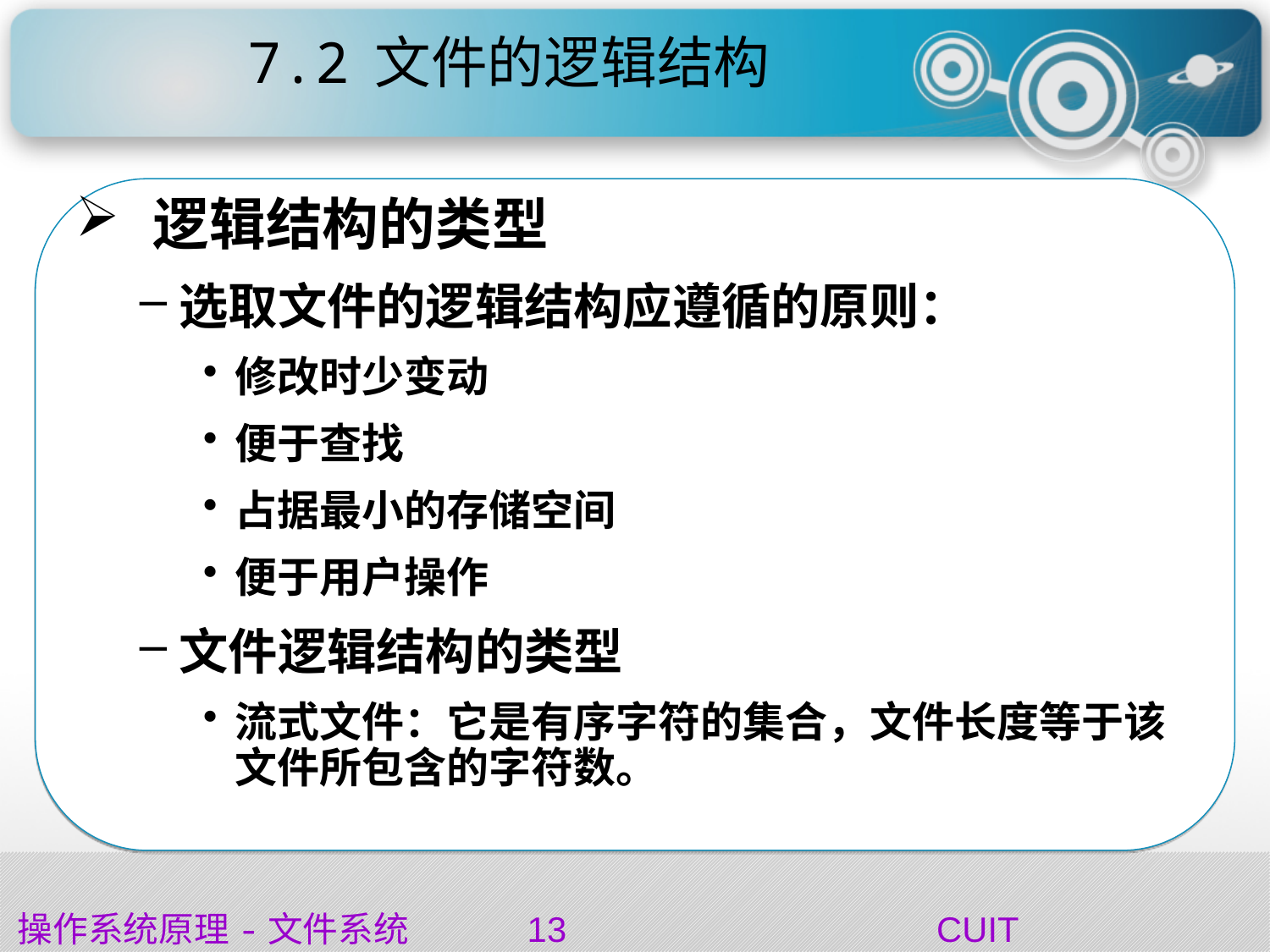

# 7.2	文件的逻辑结构
 逻辑结构的类型
选取文件的逻辑结构应遵循的原则：
修改时少变动
便于查找
占据最小的存储空间
便于用户操作
文件逻辑结构的类型
流式文件：它是有序字符的集合，文件长度等于该文件所包含的字符数。